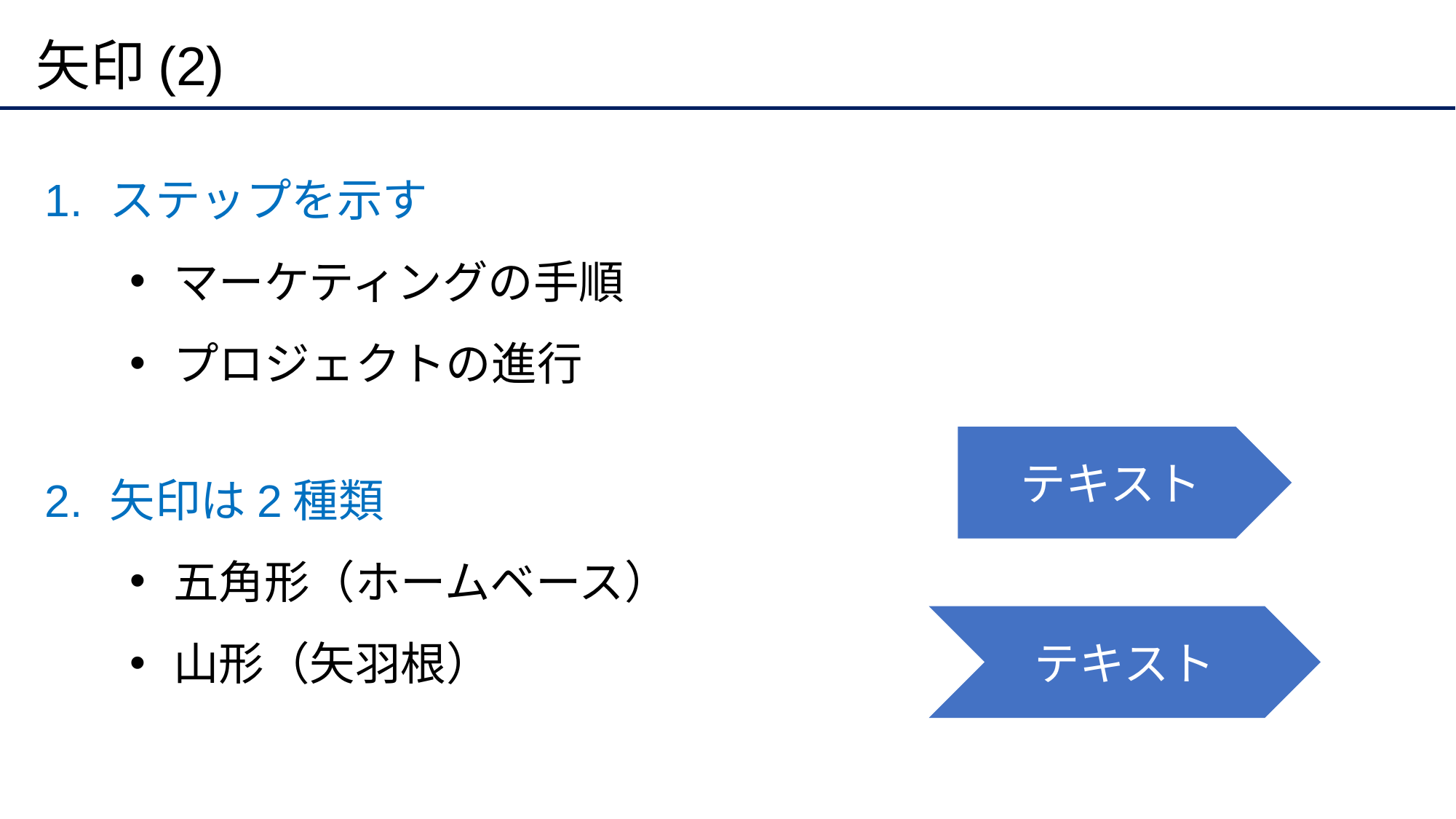

# 矢印(2)
ステップを示す
マーケティングの手順
プロジェクトの進行
矢印は2種類
五角形（ホームベース）
山形（矢羽根）
テキスト
テキスト